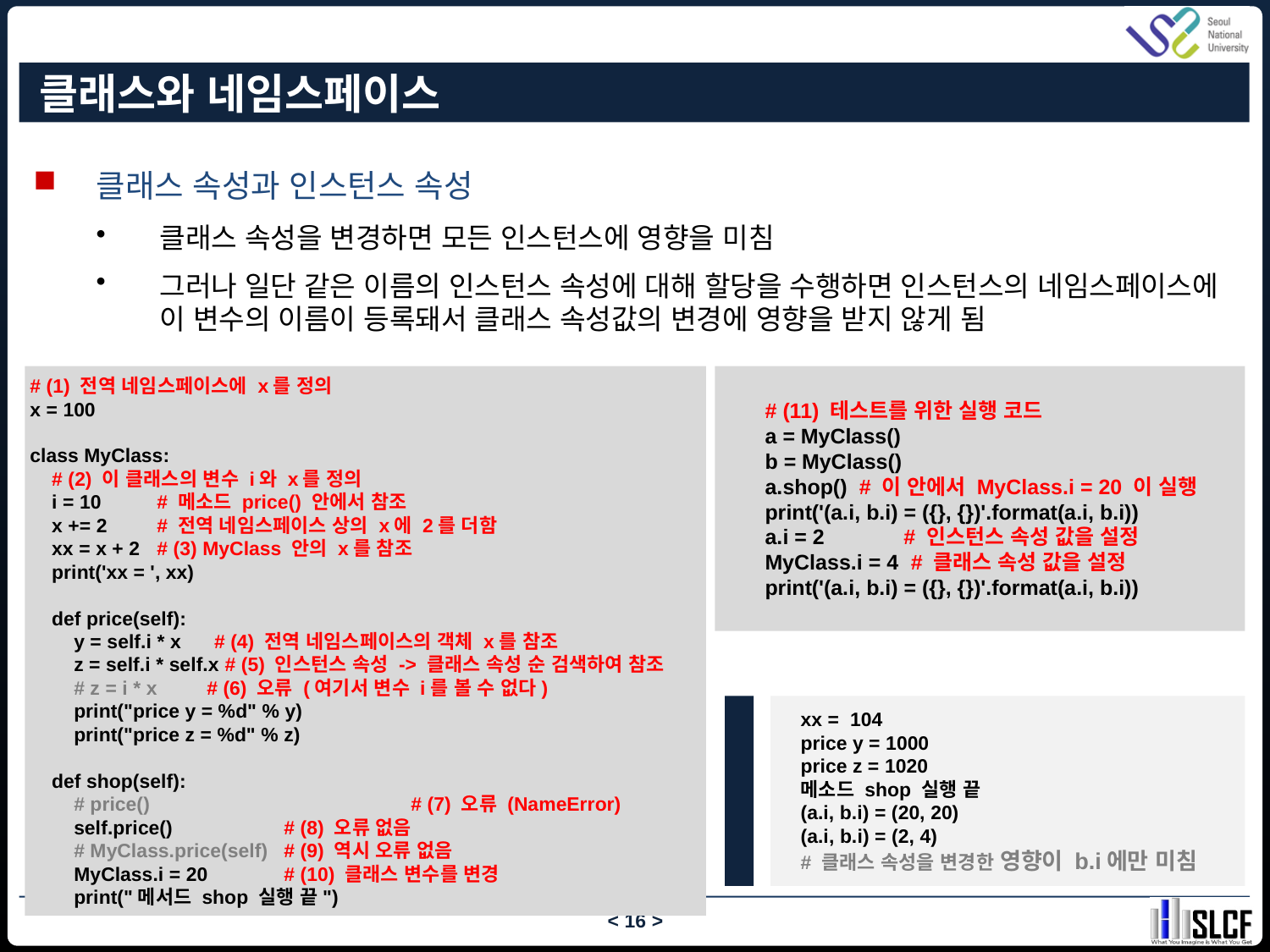

# 클래스와 네임스페이스
클래스 속성과 인스턴스 속성
클래스 속성을 변경하면 모든 인스턴스에 영향을 미침
그러나 일단 같은 이름의 인스턴스 속성에 대해 할당을 수행하면 인스턴스의 네임스페이스에 이 변수의 이름이 등록돼서 클래스 속성값의 변경에 영향을 받지 않게 됨
# (1) 전역 네임스페이스에 x를 정의
x = 100

class MyClass:
    # (2) 이 클래스의 변수 i와 x를 정의
    i = 10  	# 메소드 price() 안에서 참조
    x += 2  	# 전역 네임스페이스 상의 x에 2를 더함
    xx = x + 2  	# (3) MyClass 안의 x를 참조
    print('xx = ', xx)

    def price(self):
        y = self.i * x      # (4) 전역 네임스페이스의 객체 x를 참조
        z = self.i * self.x # (5) 인스턴스 속성 -> 클래스 속성 순 검색하여 참조
        # z = i * x         # (6) 오류 (여기서 변수 i를 볼 수 없다)
        print("price y = %d" % y)
        print("price z = %d" % z)

    def shop(self):
        # price()  	      	# (7) 오류 (NameError)
        self.price()  	# (8) 오류 없음
        # MyClass.price(self) 	# (9) 역시 오류 없음
        MyClass.i = 20  	# (10) 클래스 변수를 변경
        print("메서드 shop 실행 끝")
# (11) 테스트를 위한 실행 코드
a = MyClass()
b = MyClass()
a.shop()  # 이 안에서 MyClass.i = 20 이 실행
print('(a.i, b.i) = ({}, {})'.format(a.i, b.i))
a.i = 2  	  # 인스턴스 속성 값을 설정
MyClass.i = 4  # 클래스 속성 값을 설정
print('(a.i, b.i) = ({}, {})'.format(a.i, b.i))

xx =  104
price y = 1000
price z = 1020
메소드 shop 실행 끝
(a.i, b.i) = (20, 20)
(a.i, b.i) = (2, 4)
# 클래스 속성을 변경한 영향이 b.i에만 미침